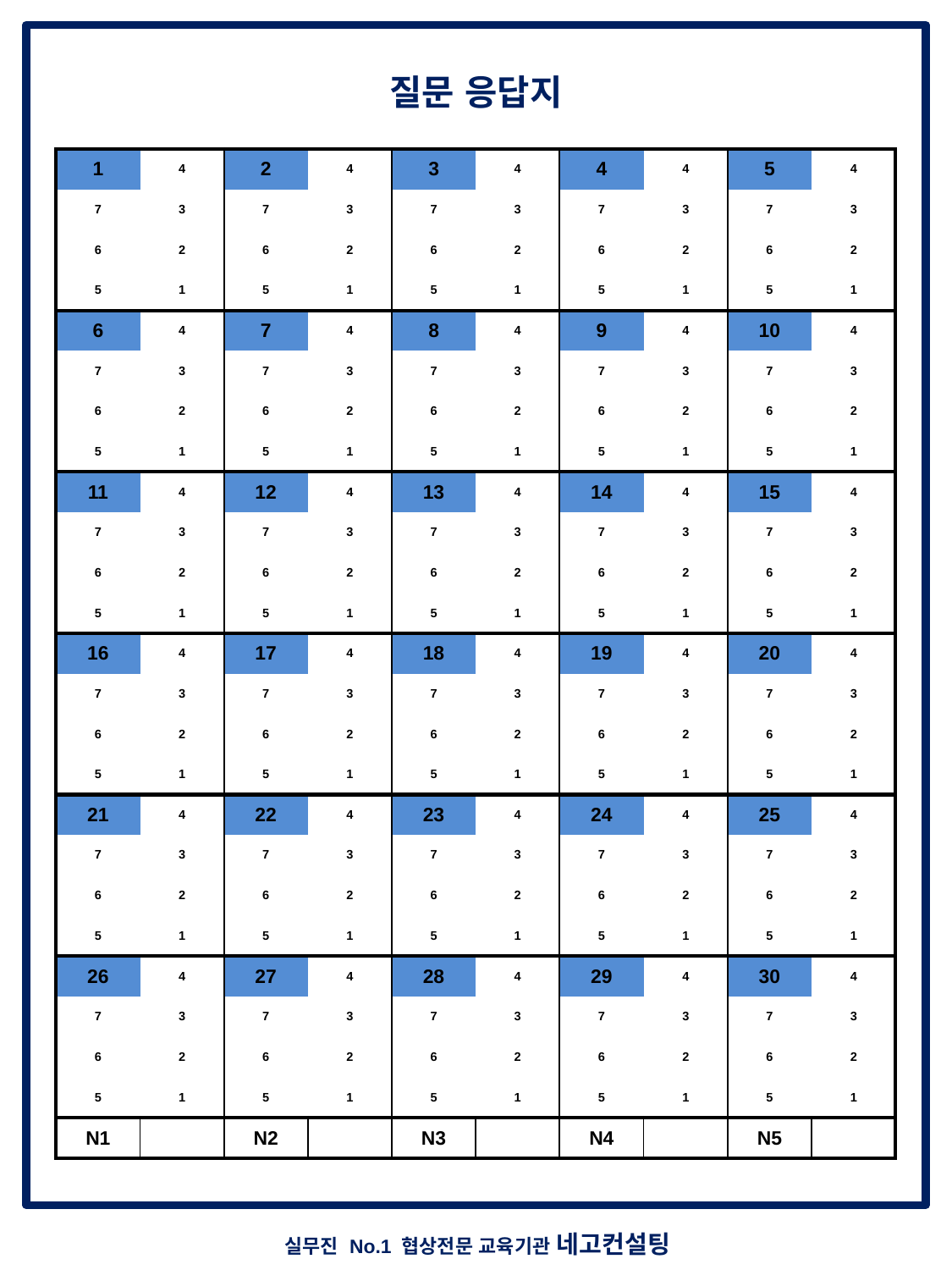

#
질문 응답지
| 1 | 4 | 2 | 4 | 3 | 4 | 4 | 4 | 5 | 4 |
| --- | --- | --- | --- | --- | --- | --- | --- | --- | --- |
| 7 | 3 | 7 | 3 | 7 | 3 | 7 | 3 | 7 | 3 |
| 6 | 2 | 6 | 2 | 6 | 2 | 6 | 2 | 6 | 2 |
| 5 | 1 | 5 | 1 | 5 | 1 | 5 | 1 | 5 | 1 |
| 6 | 4 | 7 | 4 | 8 | 4 | 9 | 4 | 10 | 4 |
| 7 | 3 | 7 | 3 | 7 | 3 | 7 | 3 | 7 | 3 |
| 6 | 2 | 6 | 2 | 6 | 2 | 6 | 2 | 6 | 2 |
| 5 | 1 | 5 | 1 | 5 | 1 | 5 | 1 | 5 | 1 |
| 11 | 4 | 12 | 4 | 13 | 4 | 14 | 4 | 15 | 4 |
| 7 | 3 | 7 | 3 | 7 | 3 | 7 | 3 | 7 | 3 |
| 6 | 2 | 6 | 2 | 6 | 2 | 6 | 2 | 6 | 2 |
| 5 | 1 | 5 | 1 | 5 | 1 | 5 | 1 | 5 | 1 |
| 16 | 4 | 17 | 4 | 18 | 4 | 19 | 4 | 20 | 4 |
| 7 | 3 | 7 | 3 | 7 | 3 | 7 | 3 | 7 | 3 |
| 6 | 2 | 6 | 2 | 6 | 2 | 6 | 2 | 6 | 2 |
| 5 | 1 | 5 | 1 | 5 | 1 | 5 | 1 | 5 | 1 |
| 21 | 4 | 22 | 4 | 23 | 4 | 24 | 4 | 25 | 4 |
| 7 | 3 | 7 | 3 | 7 | 3 | 7 | 3 | 7 | 3 |
| 6 | 2 | 6 | 2 | 6 | 2 | 6 | 2 | 6 | 2 |
| 5 | 1 | 5 | 1 | 5 | 1 | 5 | 1 | 5 | 1 |
| 26 | 4 | 27 | 4 | 28 | 4 | 29 | 4 | 30 | 4 |
| 7 | 3 | 7 | 3 | 7 | 3 | 7 | 3 | 7 | 3 |
| 6 | 2 | 6 | 2 | 6 | 2 | 6 | 2 | 6 | 2 |
| 5 | 1 | 5 | 1 | 5 | 1 | 5 | 1 | 5 | 1 |
| N1 |  | N2 |  | N3 |  | N4 |  | N5 |  |
| 1 | 4 | 2 | 4 | 3 | 4 | 4 | 4 | 5 | 4 |
| --- | --- | --- | --- | --- | --- | --- | --- | --- | --- |
| 7 | 3 | 7 | 3 | 7 | 3 | 7 | 3 | 7 | 3 |
| 6 | 2 | 6 | 2 | 6 | 2 | 6 | 2 | 6 | 2 |
| 5 | 1 | 5 | 1 | 5 | 1 | 5 | 1 | 5 | 1 |
| 6 | 4 | 7 | 4 | 8 | 4 | 9 | 4 | 10 | 4 |
| 7 | 3 | 7 | 3 | 7 | 3 | 7 | 3 | 7 | 3 |
| 6 | 2 | 6 | 2 | 6 | 2 | 6 | 2 | 6 | 2 |
| 5 | 1 | 5 | 1 | 5 | 1 | 5 | 1 | 5 | 1 |
| 11 | 4 | 12 | 4 | 13 | 4 | 14 | 4 | 15 | 4 |
| 7 | 3 | 7 | 3 | 7 | 3 | 7 | 3 | 7 | 3 |
| 6 | 2 | 6 | 2 | 6 | 2 | 6 | 2 | 6 | 2 |
| 5 | 1 | 5 | 1 | 5 | 1 | 5 | 1 | 5 | 1 |
| 16 | 4 | 17 | 4 | 18 | 4 | 19 | 4 | 20 | 4 |
| 7 | 3 | 7 | 3 | 7 | 3 | 7 | 3 | 7 | 3 |
| 6 | 2 | 6 | 2 | 6 | 2 | 6 | 2 | 6 | 2 |
| 5 | 1 | 5 | 1 | 5 | 1 | 5 | 1 | 5 | 1 |
| 21 | 4 | 22 | 4 | 23 | 4 | 24 | 4 | 25 | 4 |
| 7 | 3 | 7 | 3 | 7 | 3 | 7 | 3 | 7 | 3 |
| 6 | 2 | 6 | 2 | 6 | 2 | 6 | 2 | 6 | 2 |
| 5 | 1 | 5 | 1 | 5 | 1 | 5 | 1 | 5 | 1 |
| 26 | 4 | 27 | 4 | 28 | 4 | 29 | 4 | 30 | 4 |
| 7 | 3 | 7 | 3 | 7 | 3 | 7 | 3 | 7 | 3 |
| 6 | 2 | 6 | 2 | 6 | 2 | 6 | 2 | 6 | 2 |
| 5 | 1 | 5 | 1 | 5 | 1 | 5 | 1 | 5 | 1 |
| N1 |  | N2 |  | N3 |  | N4 |  | N5 |  |
| 실무진 No.1 협상전문 교육기관 네고컨설팅 |
| --- |